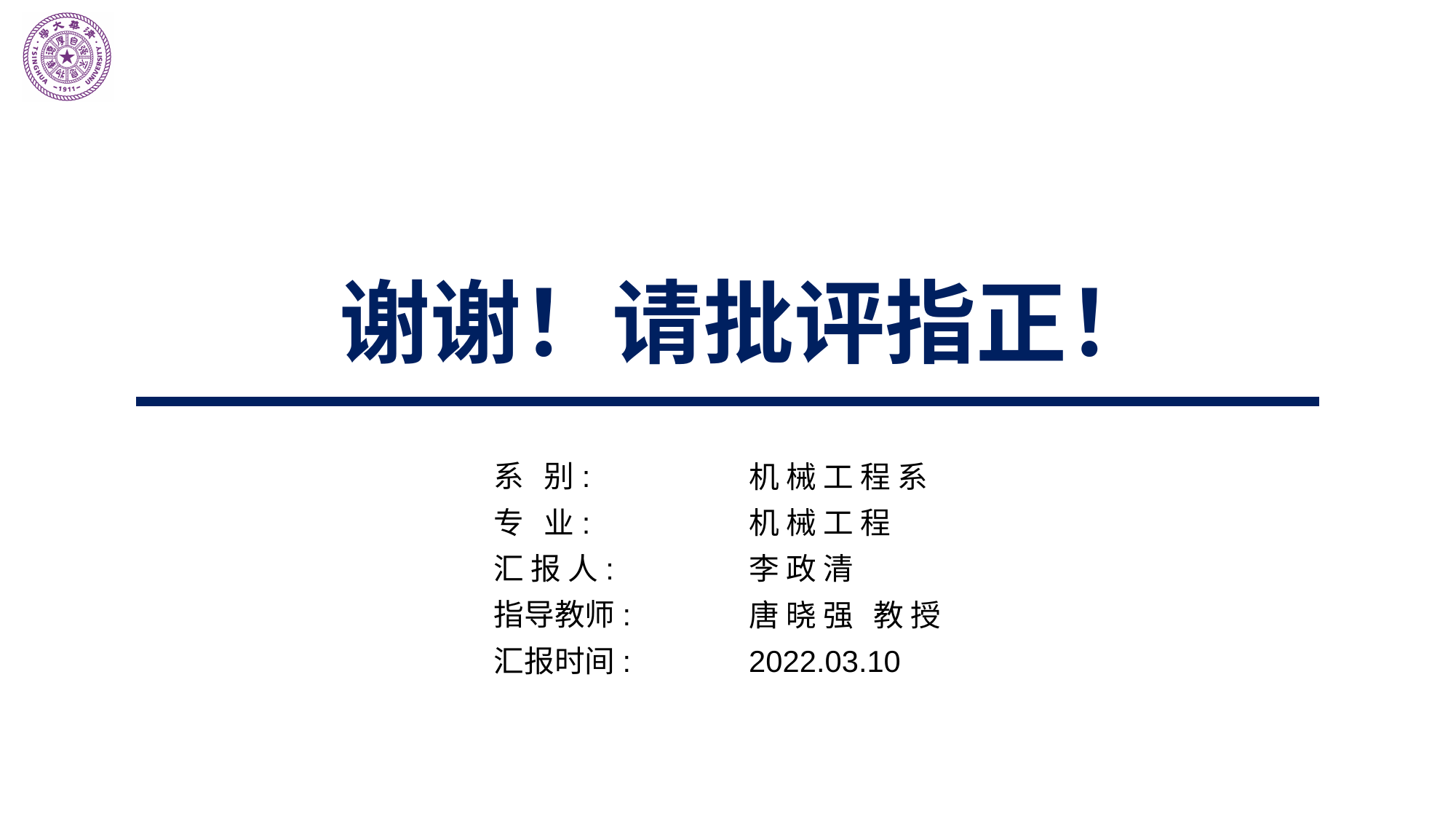

谢谢！请批评指正！

系   别:
专   业:
汇 报 人:
指导教师:
汇报时间:
机 械 工 程 系
机 械 工 程
李 政 清
唐 晓 强   教 授
2022.03.10